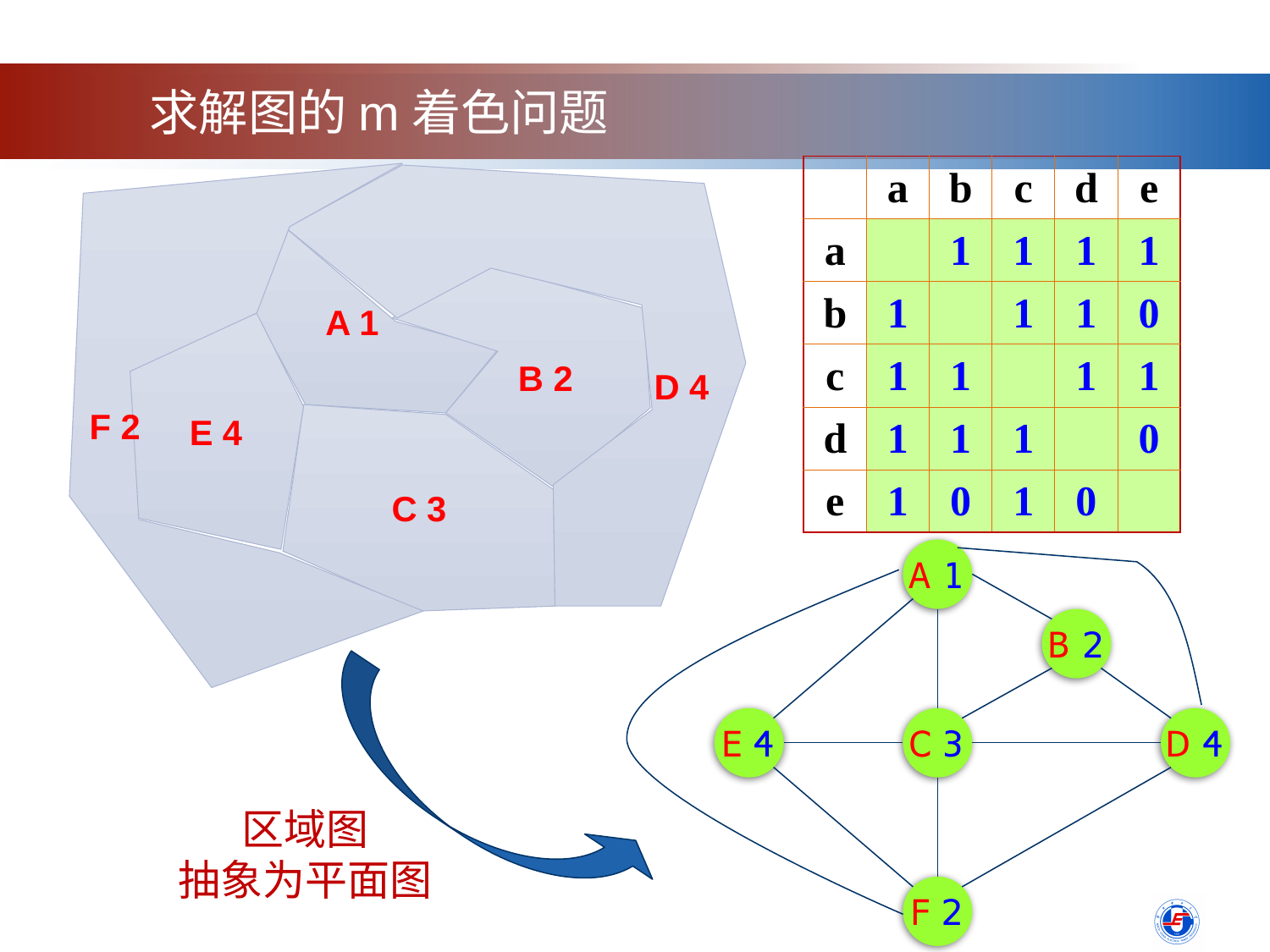

求解图的m着色问题
|  | a | b | c | d | e |
| --- | --- | --- | --- | --- | --- |
| a |  | 1 | 1 | 1 | 1 |
| b | 1 |  | 1 | 1 | 0 |
| c | 1 | 1 |  | 1 | 1 |
| d | 1 | 1 | 1 |  | 0 |
| e | 1 | 0 | 1 | 0 |  |
F 2
                                  D 4
A 1
     B 2
E 4
C 3
A 1

B 2
E 4
C 3
D 4
F 2

区域图
抽象为平面图